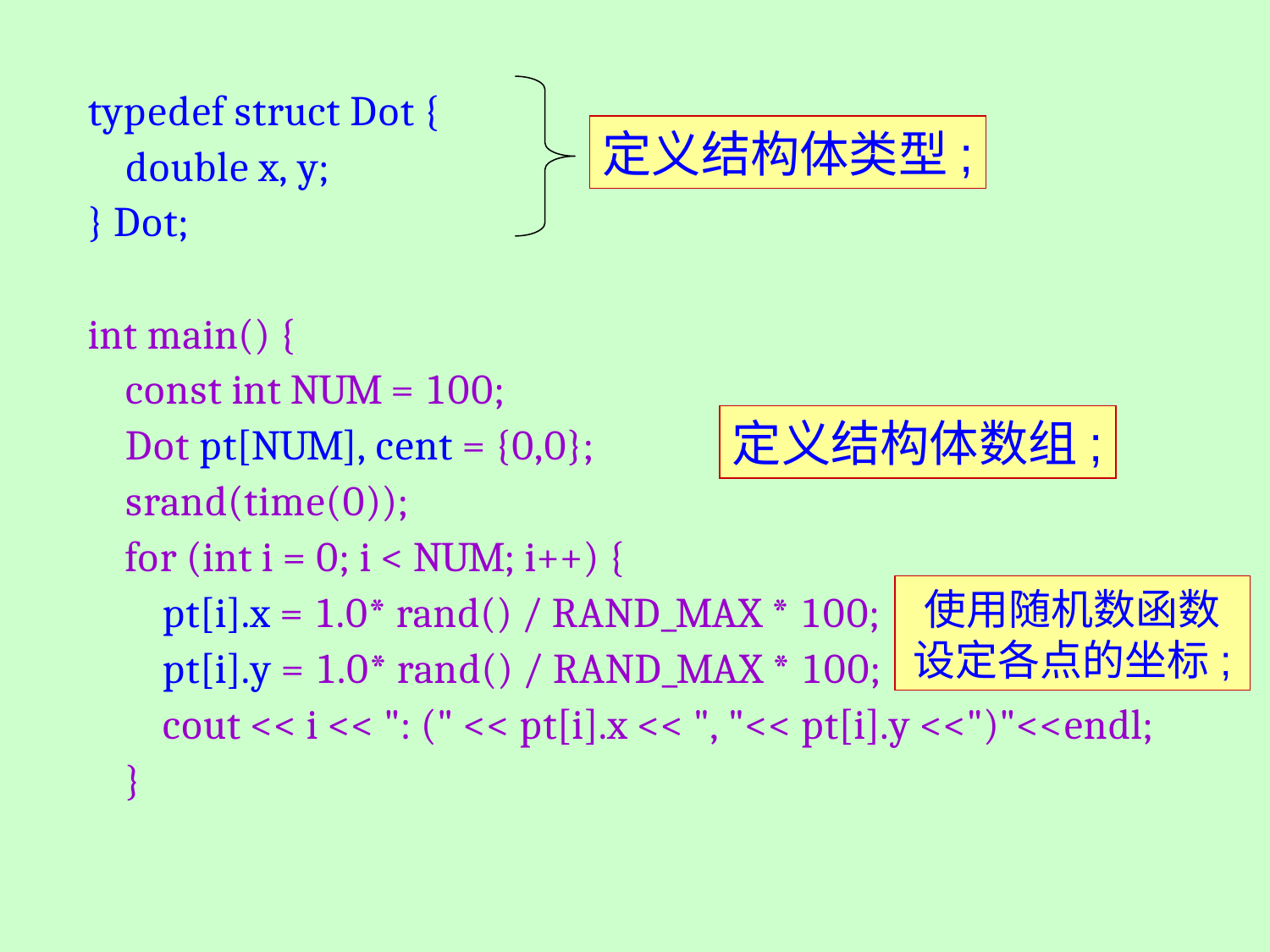

typedef struct Dot {
    double x, y;
} Dot;

int main() {
    const int NUM = 100;
    Dot pt[NUM], cent = {0,0};
    srand(time(0));
    for (int i = 0; i < NUM; i++) {
        pt[i].x = 1.0* rand() / RAND_MAX * 100;
        pt[i].y = 1.0* rand() / RAND_MAX * 100;
        cout << i << ": (" << pt[i].x << ", "<< pt[i].y <<")"<<endl;
    }

定义结构体类型;
定义结构体数组;
使用随机数函数设定各点的坐标;
43